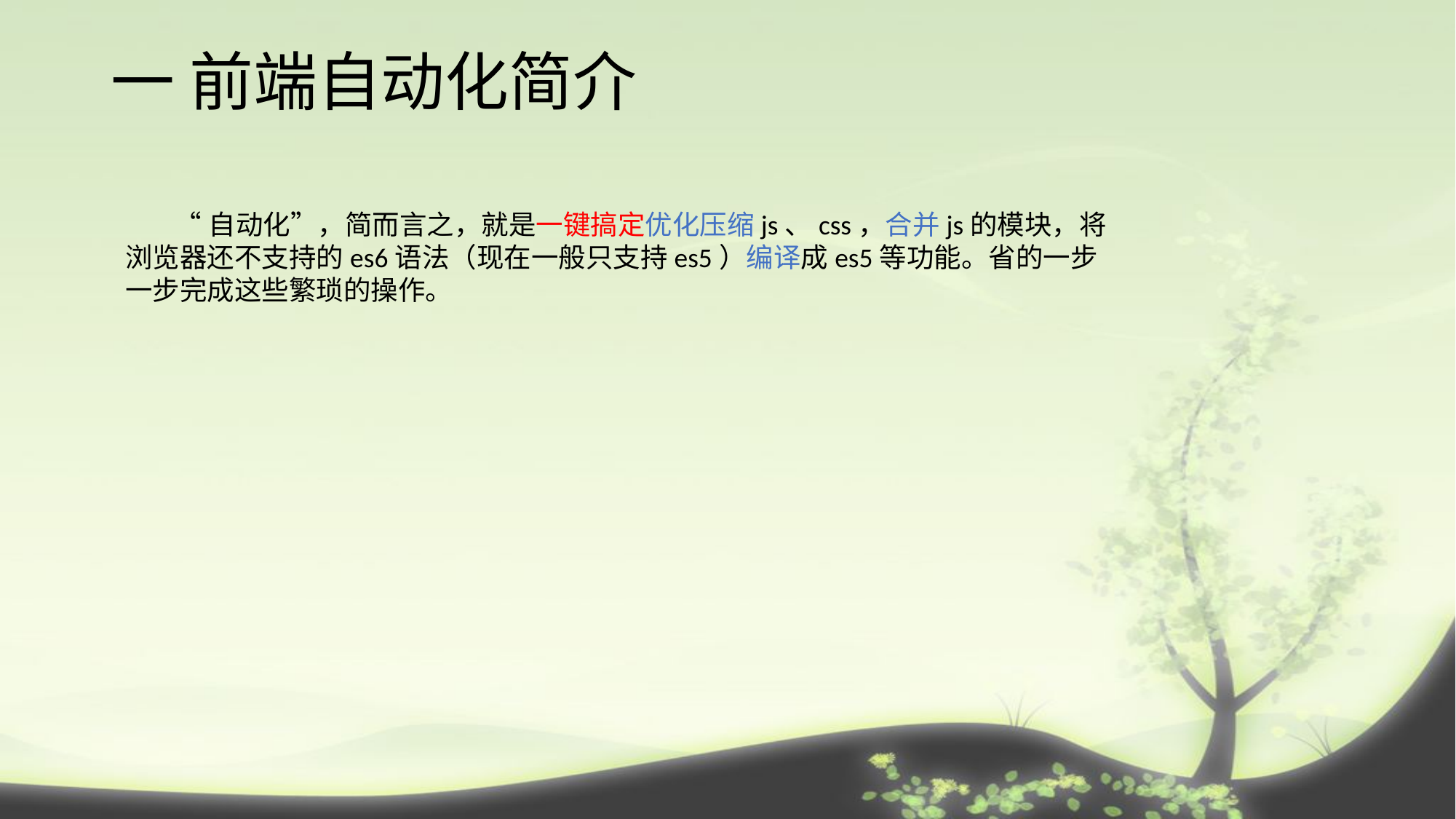

# 一 前端自动化简介

        “自动化”，简而言之，就是一键搞定优化压缩js、css，合并js的模块，将浏览器还不支持的es6语法（现在一般只支持es5）编译成es5等功能。省的一步一步完成这些繁琐的操作。